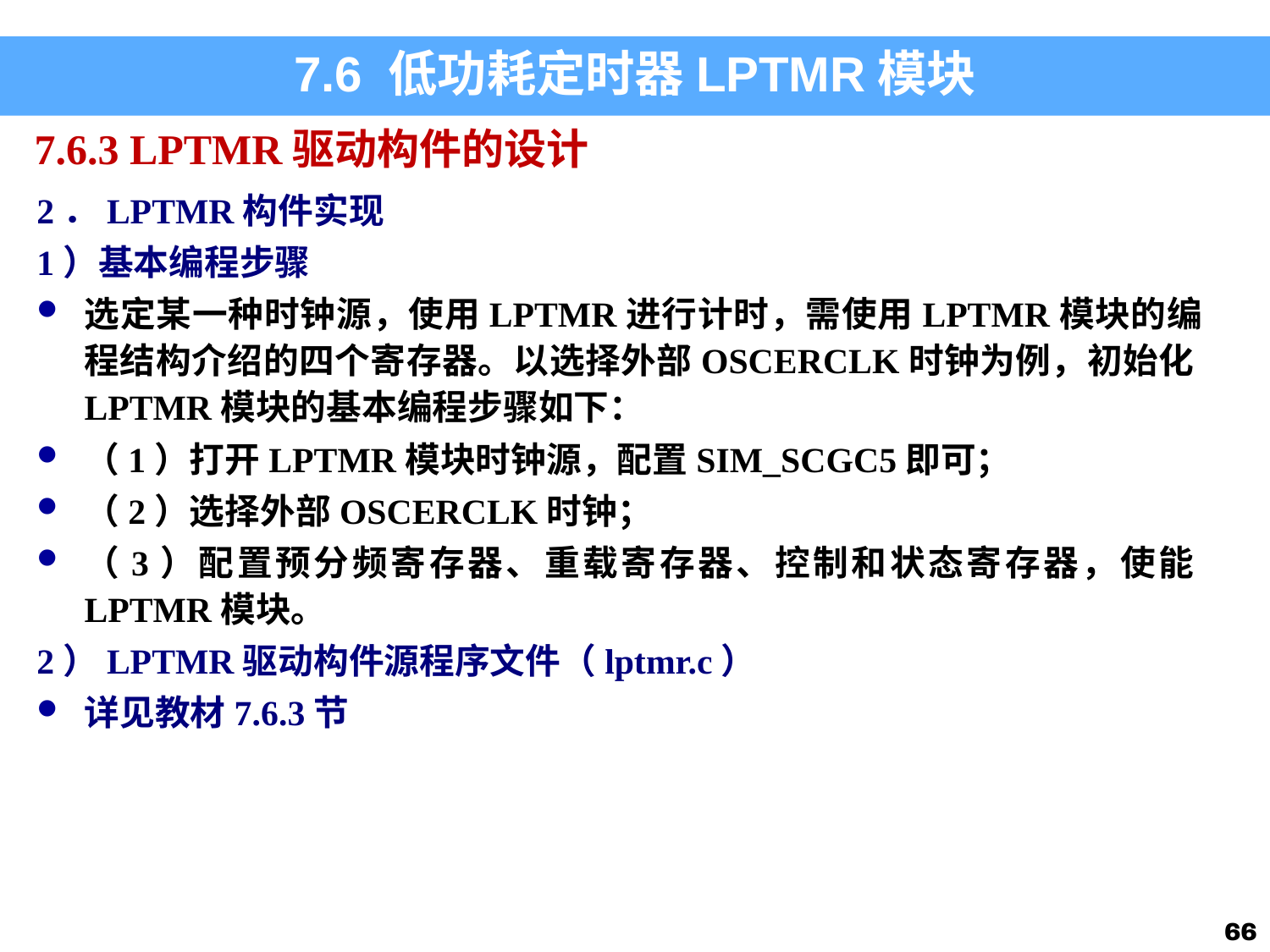

7.6 低功耗定时器LPTMR模块
7.6.3 LPTMR驱动构件的设计
2．LPTMR构件实现
1）基本编程步骤
选定某一种时钟源，使用LPTMR进行计时，需使用LPTMR模块的编程结构介绍的四个寄存器。以选择外部OSCERCLK时钟为例，初始化LPTMR模块的基本编程步骤如下：
（1）打开LPTMR模块时钟源，配置SIM_SCGC5即可；
（2）选择外部OSCERCLK时钟；
（3）配置预分频寄存器、重载寄存器、控制和状态寄存器，使能LPTMR模块。
2）LPTMR驱动构件源程序文件（lptmr.c）
详见教材7.6.3节
66